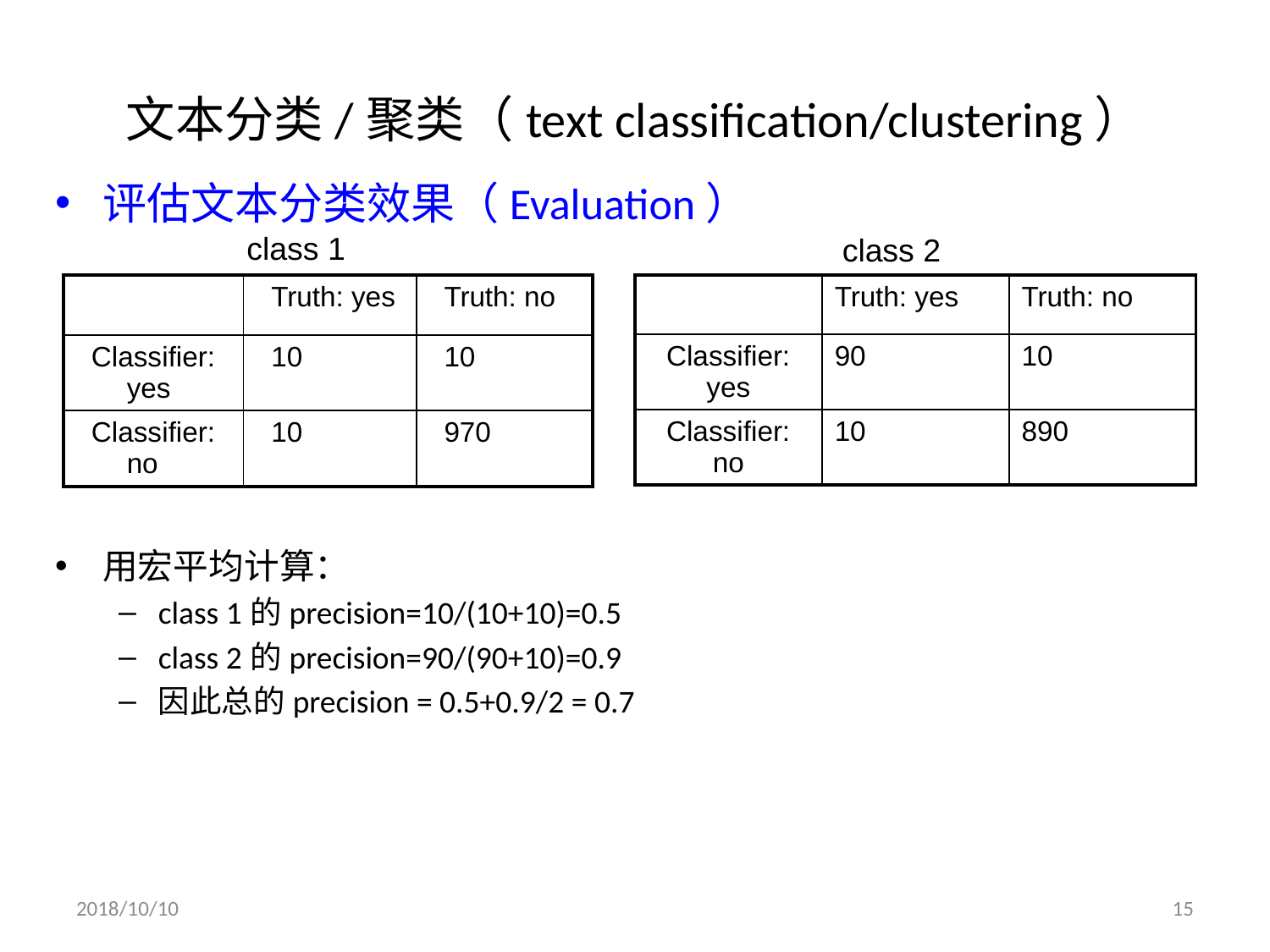

# 文本分类/聚类（text classification/clustering）
评估文本分类效果（Evaluation）

用宏平均计算：
class 1的precision=10/(10+10)=0.5
class 2的precision=90/(90+10)=0.9
因此总的precision = 0.5+0.9/2 = 0.7

class 1
class 2
|  | Truth: yes | Truth: no |
| --- | --- | --- |
| Classifier: yes | 10 | 10 |
| Classifier: no | 10 | 970 |
|  | Truth: yes | Truth: no |
| --- | --- | --- |
| Classifier: yes | 90 | 10 |
| Classifier: no | 10 | 890 |
2018/10/10
15